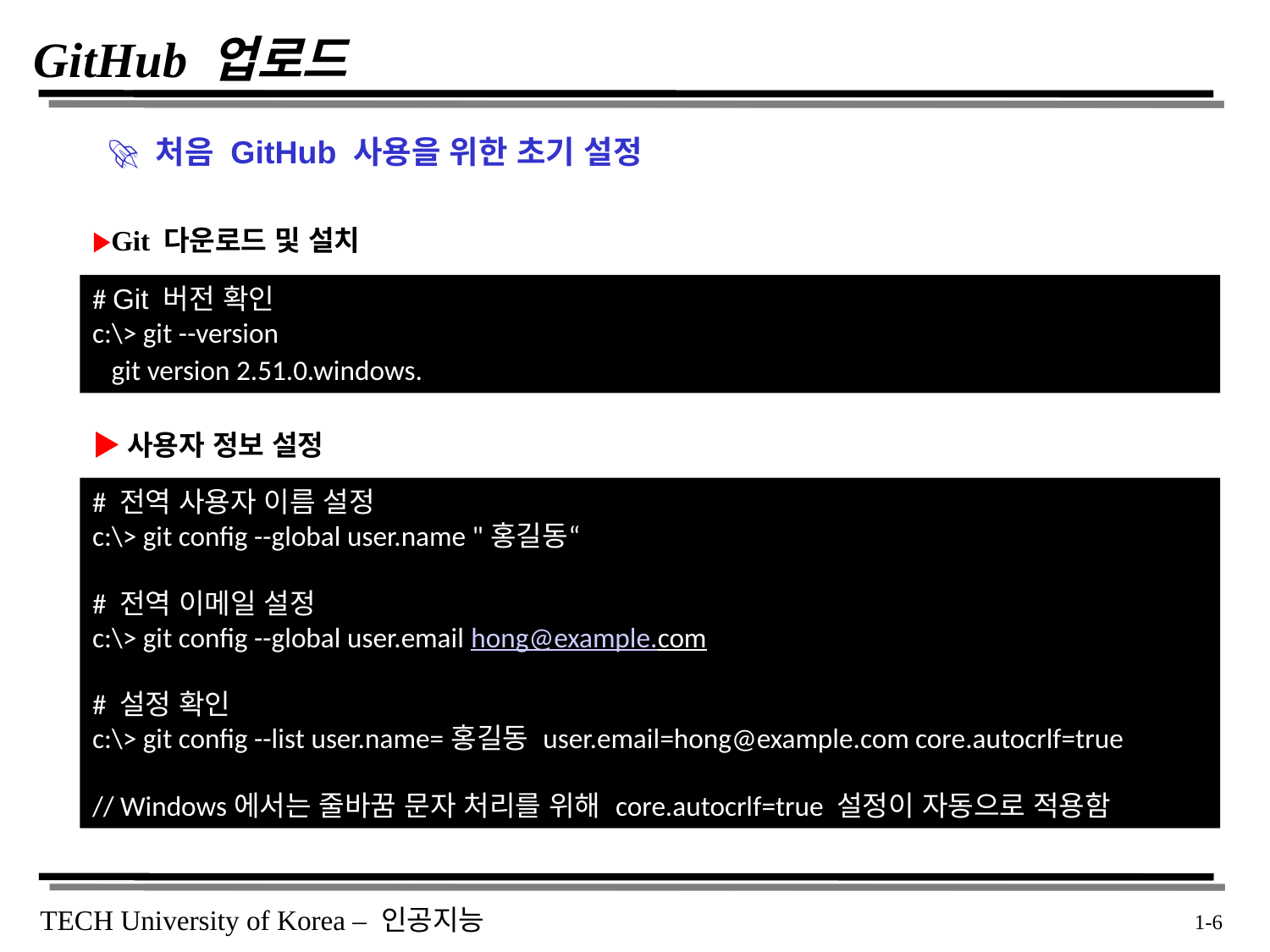

# GitHub 업로드
🚀 처음 GitHub 사용을 위한 초기 설정

▶Git 다운로드 및 설치
# Git 버전 확인
c:\> git --version
   git version 2.51.0.windows.2
▶사용자 정보 설정
# 전역 사용자 이름 설정
c:\> git config --global user.name "홍길동“

# 전역 이메일 설정
c:\> git config --global user.email hong@example.com

# 설정 확인
c:\> git config --list user.name=홍길동 user.email=hong@example.com core.autocrlf=true

// Windows에서는 줄바꿈 문자 처리를 위해 core.autocrlf=true 설정이 자동으로 적용함
 1-6